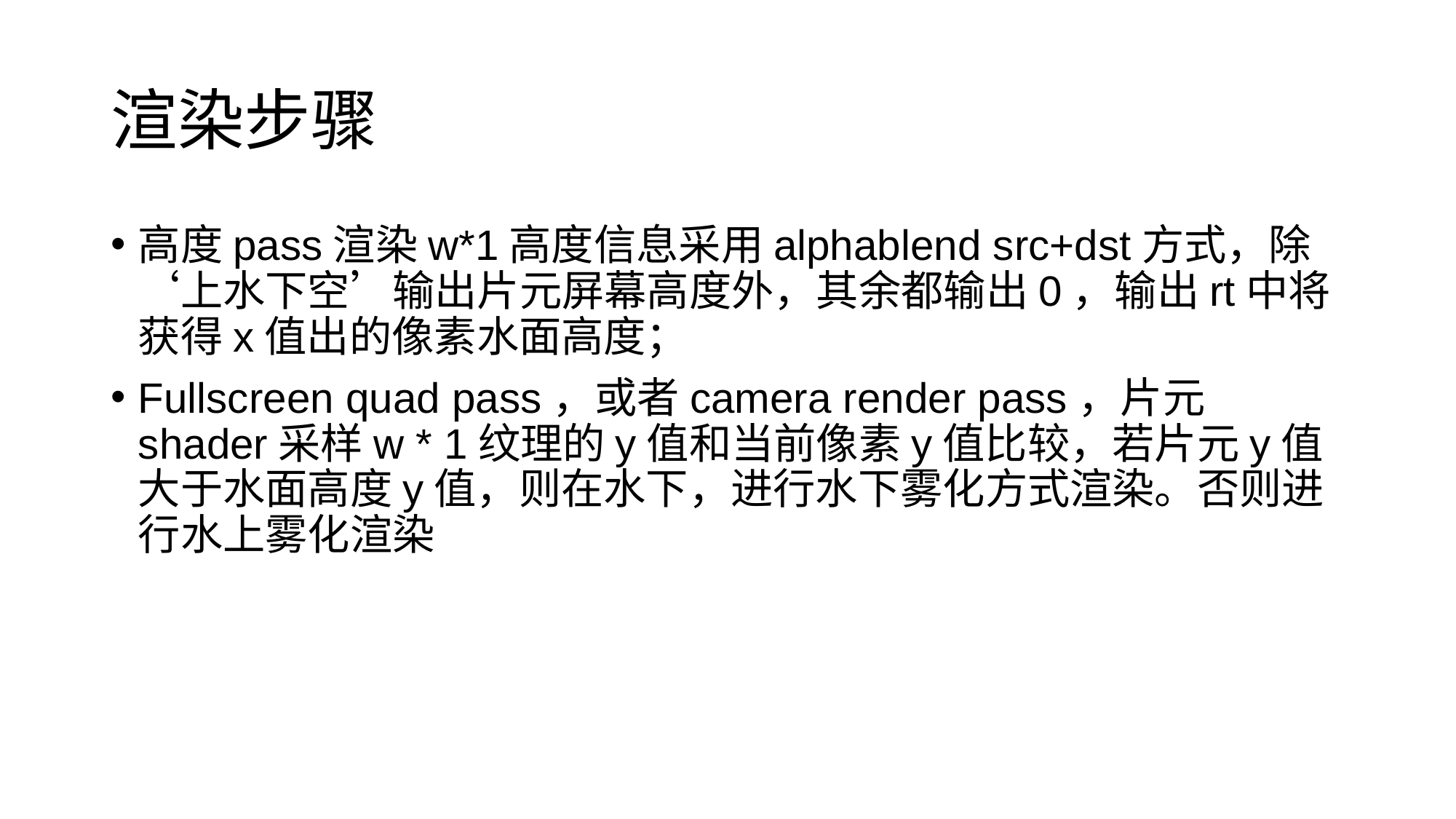

# 渲染步骤
高度pass渲染w*1高度信息采用alphablend src+dst方式，除‘上水下空’输出片元屏幕高度外，其余都输出0，输出rt中将获得x值出的像素水面高度；
Fullscreen quad pass，或者camera render pass，片元shader采样w * 1纹理的y值和当前像素y值比较，若片元y值大于水面高度y值，则在水下，进行水下雾化方式渲染。否则进行水上雾化渲染